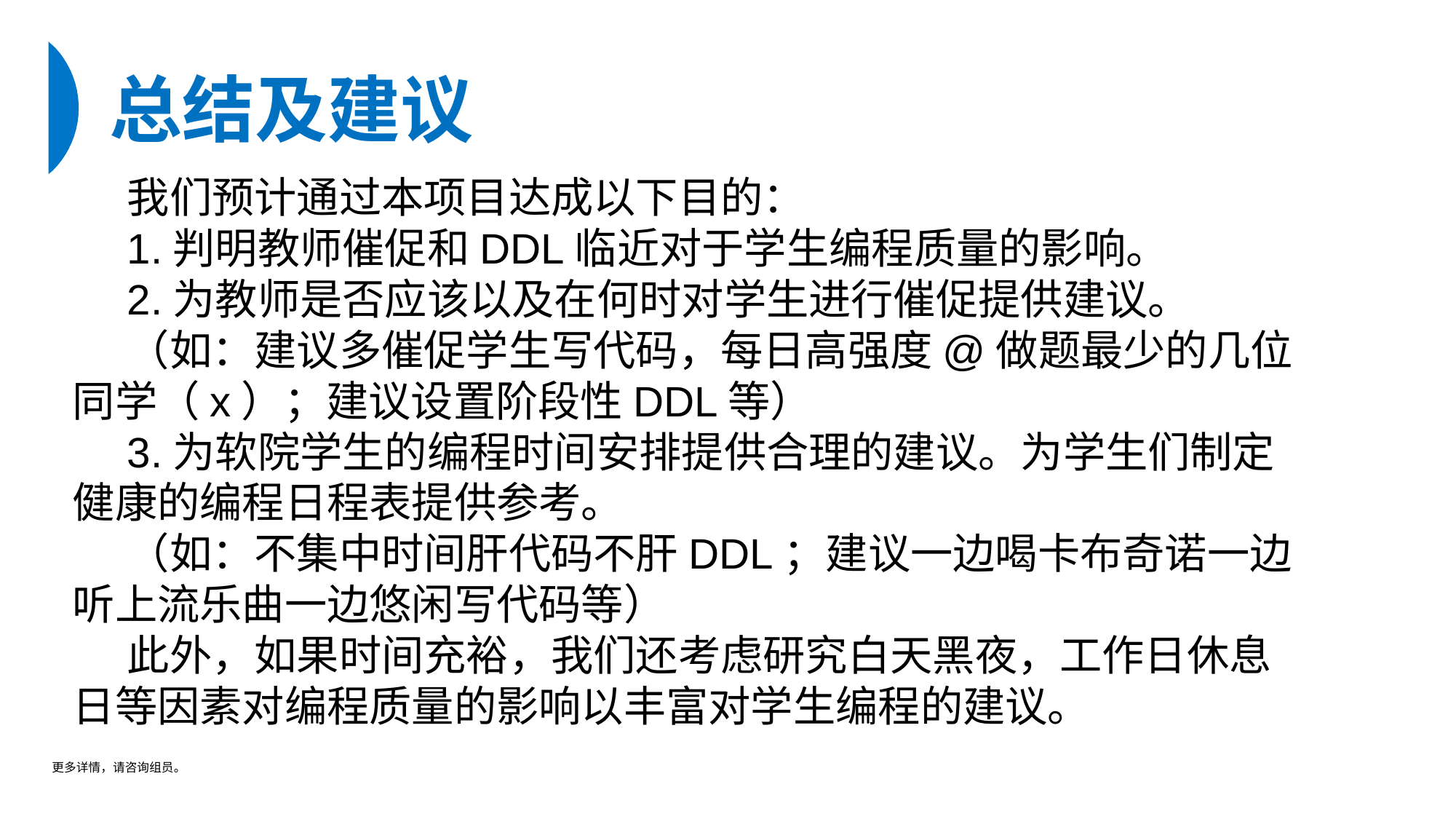

# 总结及建议
我们预计通过本项目达成以下目的：
1.判明教师催促和DDL临近对于学生编程质量的影响。
2.为教师是否应该以及在何时对学生进行催促提供建议。
（如：建议多催促学生写代码，每日高强度@做题最少的几位同学（x）；建议设置阶段性DDL等）
3.为软院学生的编程时间安排提供合理的建议。为学生们制定健康的编程日程表提供参考。
（如：不集中时间肝代码不肝DDL；建议一边喝卡布奇诺一边听上流乐曲一边悠闲写代码等）
此外，如果时间充裕，我们还考虑研究白天黑夜，工作日休息日等因素对编程质量的影响以丰富对学生编程的建议。

更多详情，请咨询组员。